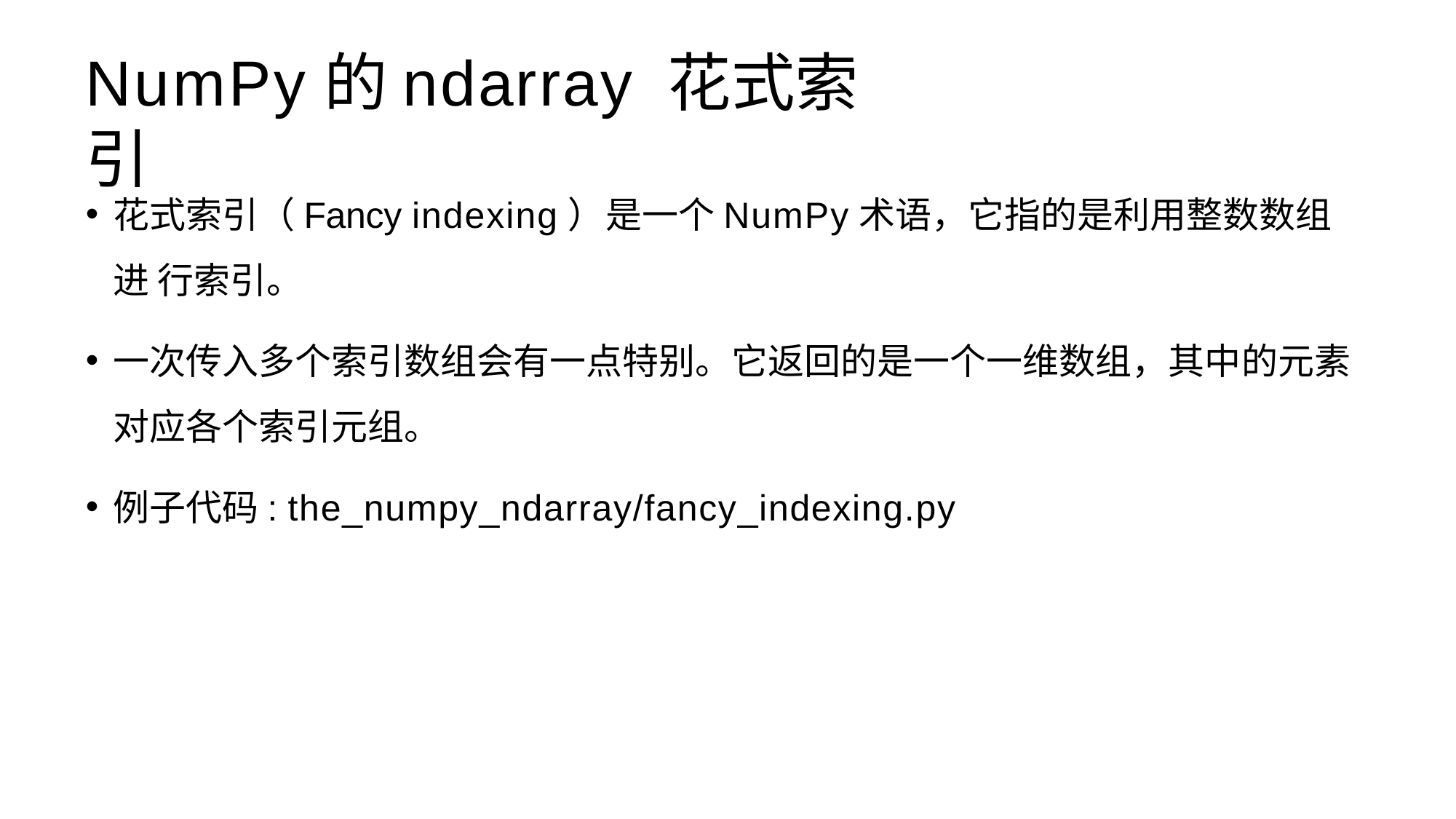

# NumPy的ndarray 花式索引
花式索引（Fancy indexing）是一个NumPy术语，它指的是利用整数数组进 行索引。
一次传入多个索引数组会有一点特别。它返回的是一个一维数组，其中的元素 对应各个索引元组。
例子代码: the_numpy_ndarray/fancy_indexing.py